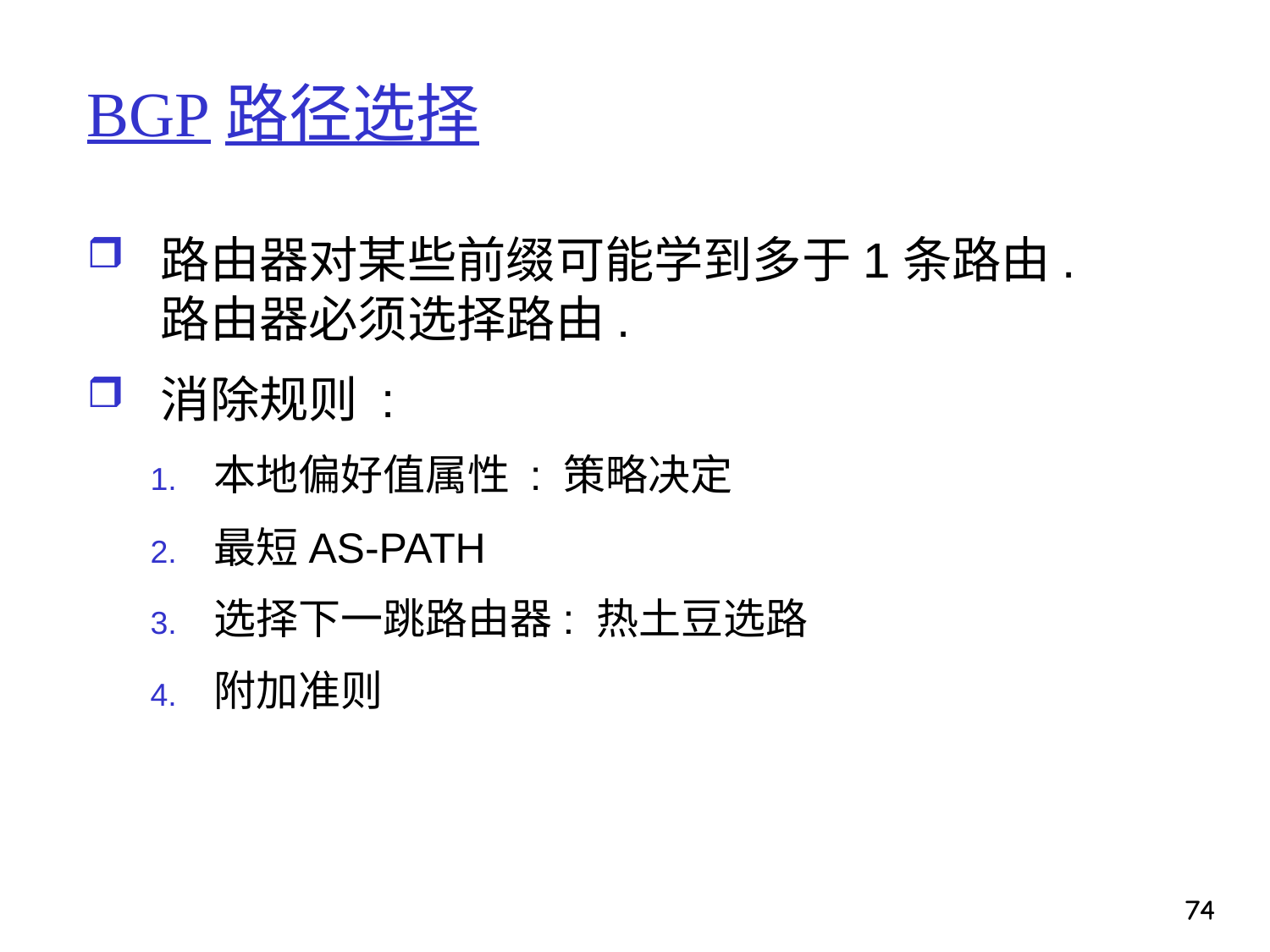

# BGP路径选择
路由器对某些前缀可能学到多于1条路由. 路由器必须选择路由.
消除规则 :
本地偏好值属性 : 策略决定
最短AS-PATH
选择下一跳路由器: 热土豆选路
附加准则
74